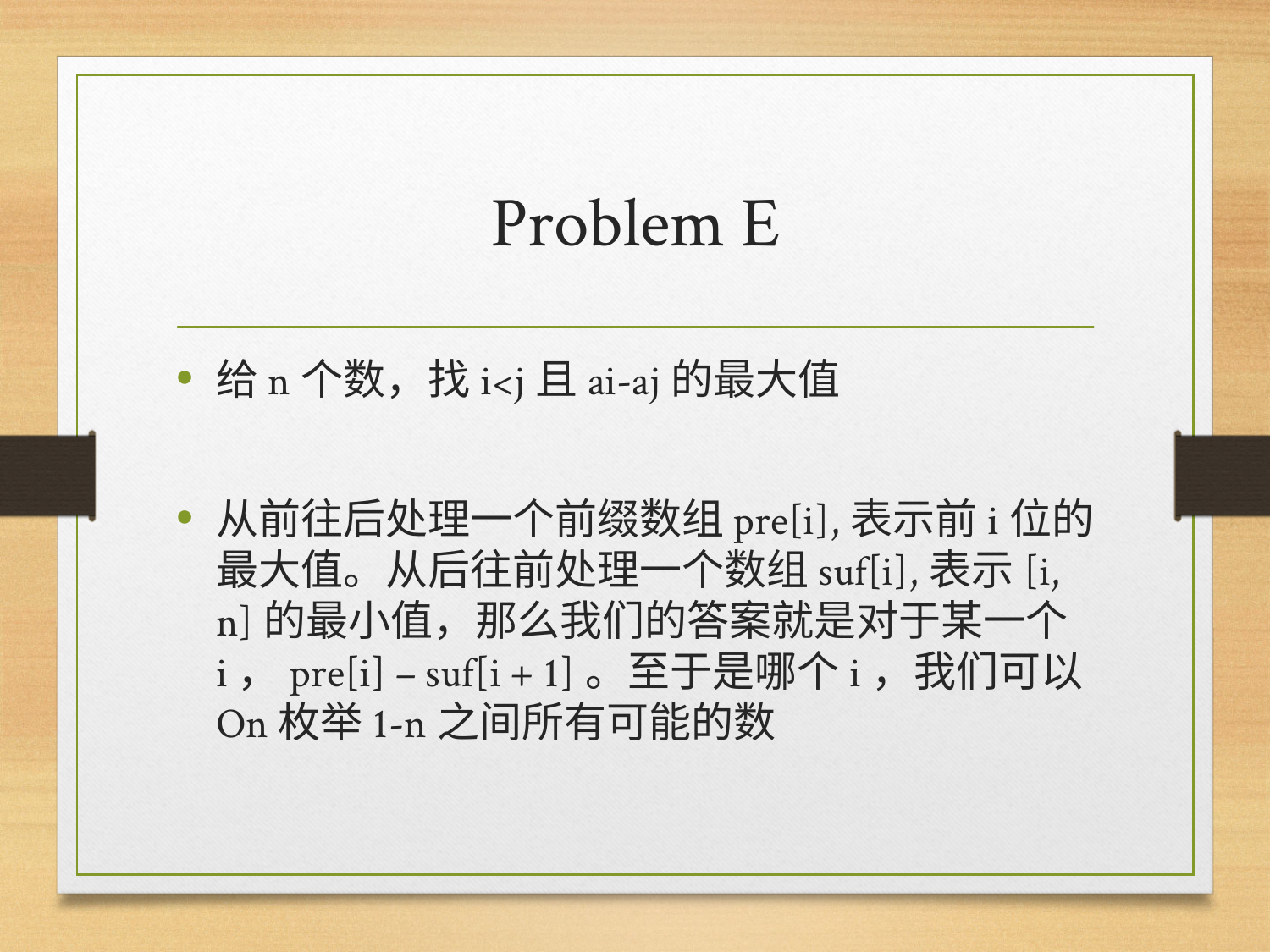

# Problem E
给n个数，找i<j且ai-aj的最大值

从前往后处理一个前缀数组pre[i],表示前i位的最大值。从后往前处理一个数组suf[i],表示[i, n]的最小值，那么我们的答案就是对于某一个i，pre[i] – suf[i + 1]。至于是哪个i，我们可以On枚举1-n之间所有可能的数